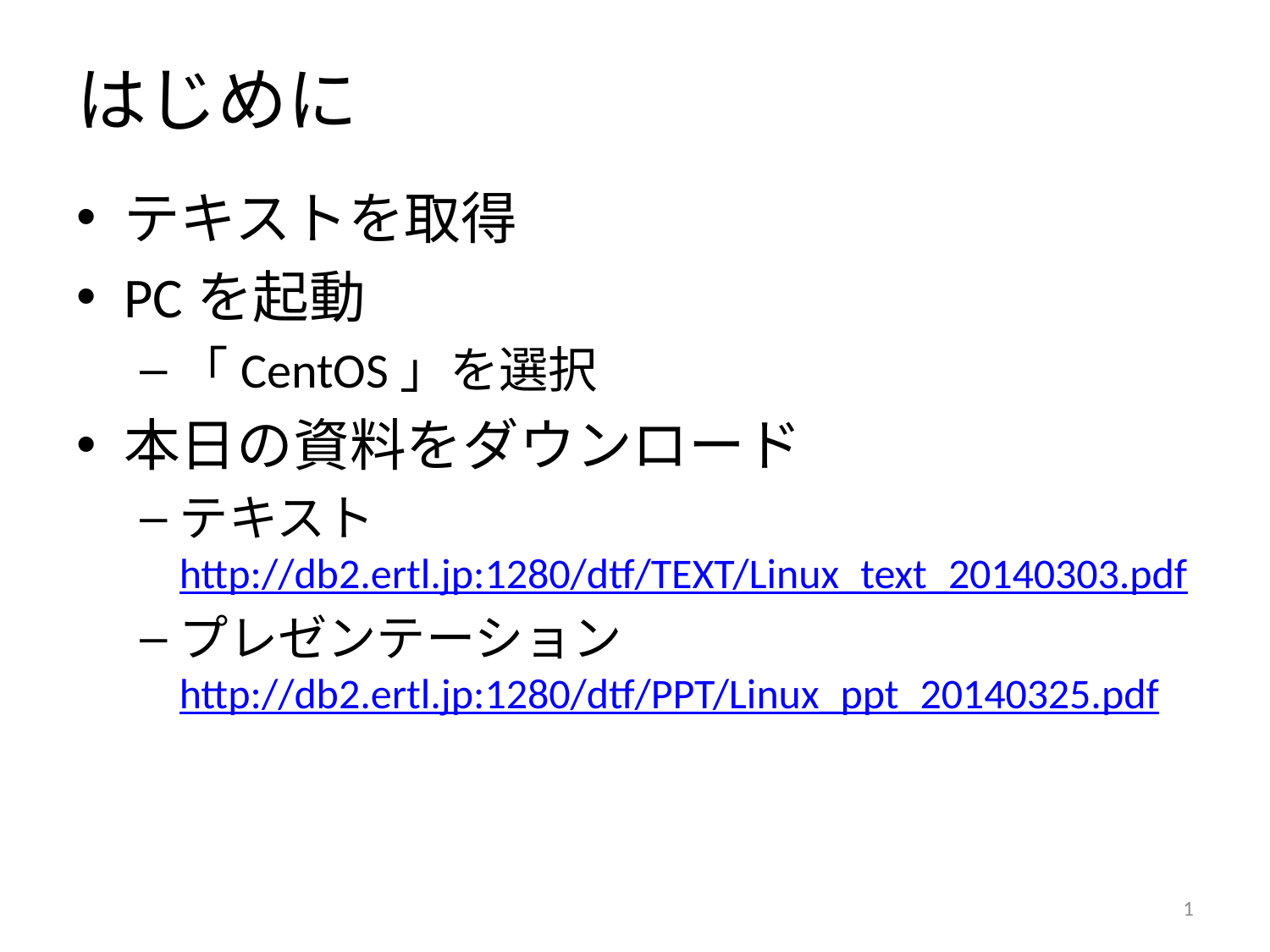

# はじめに
テキストを取得
PCを起動
「CentOS」を選択
本日の資料をダウンロード
テキスト
http://db2.ertl.jp:1280/dtf/TEXT/Linux_text_20140303.pdf
プレゼンテーション
http://db2.ertl.jp:1280/dtf/PPT/Linux_ppt_20140325.pdf

1